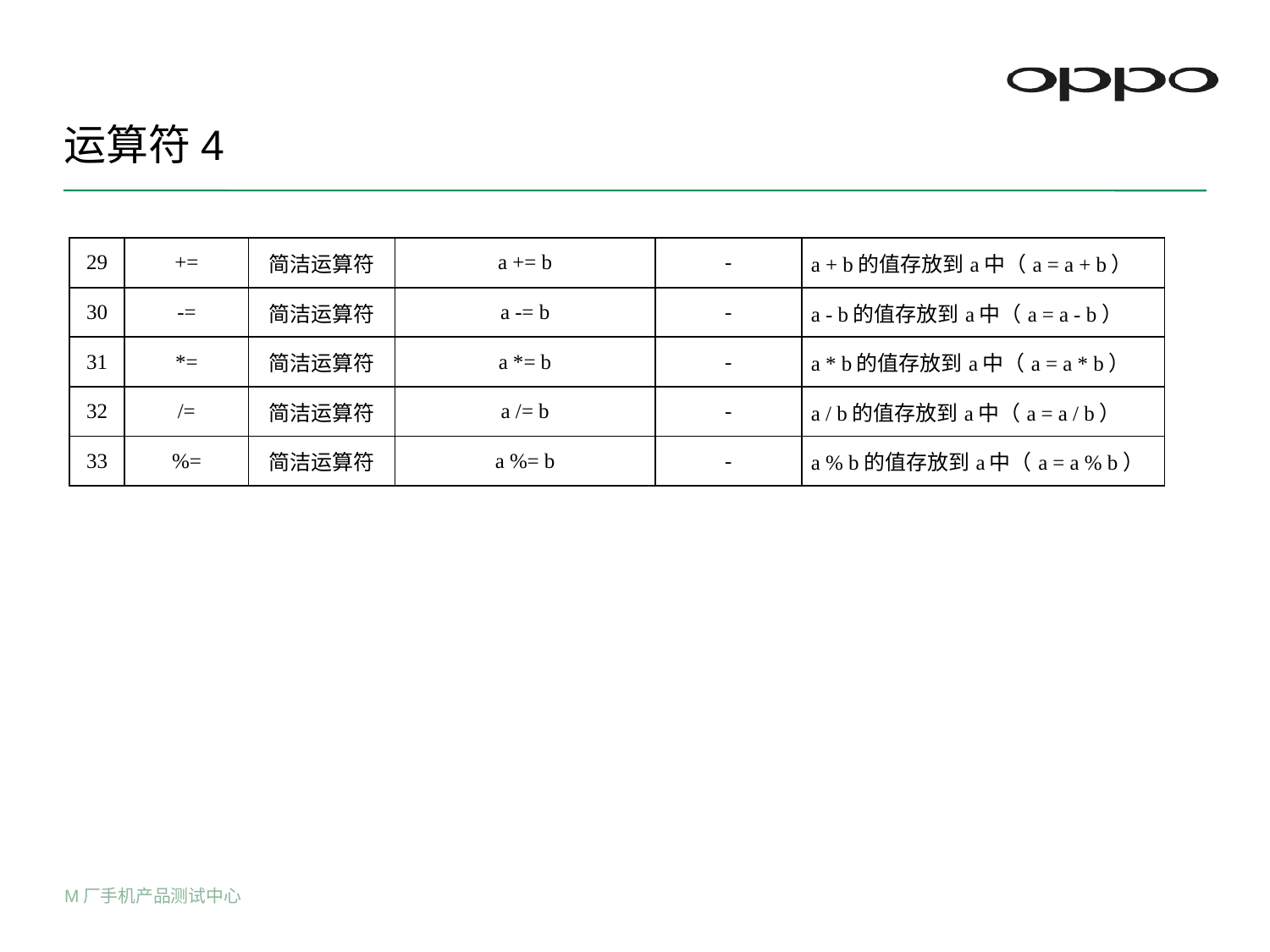

# 运算符4

| 29 | += | 简洁运算符 | a += b | - | a + b的值存放到a中（a = a + b） |
| --- | --- | --- | --- | --- | --- |
| 30 | -= | 简洁运算符 | a -= b | - | a - b的值存放到a中（a = a - b） |
| 31 | \*= | 简洁运算符 | a \*= b | - | a \* b的值存放到a中（a = a \* b） |
| 32 | /= | 简洁运算符 | a /= b | - | a / b的值存放到a中（a = a / b） |
| 33 | %= | 简洁运算符 | a %= b | - | a % b的值存放到a中（a = a % b） |
M厂手机产品测试中心
13